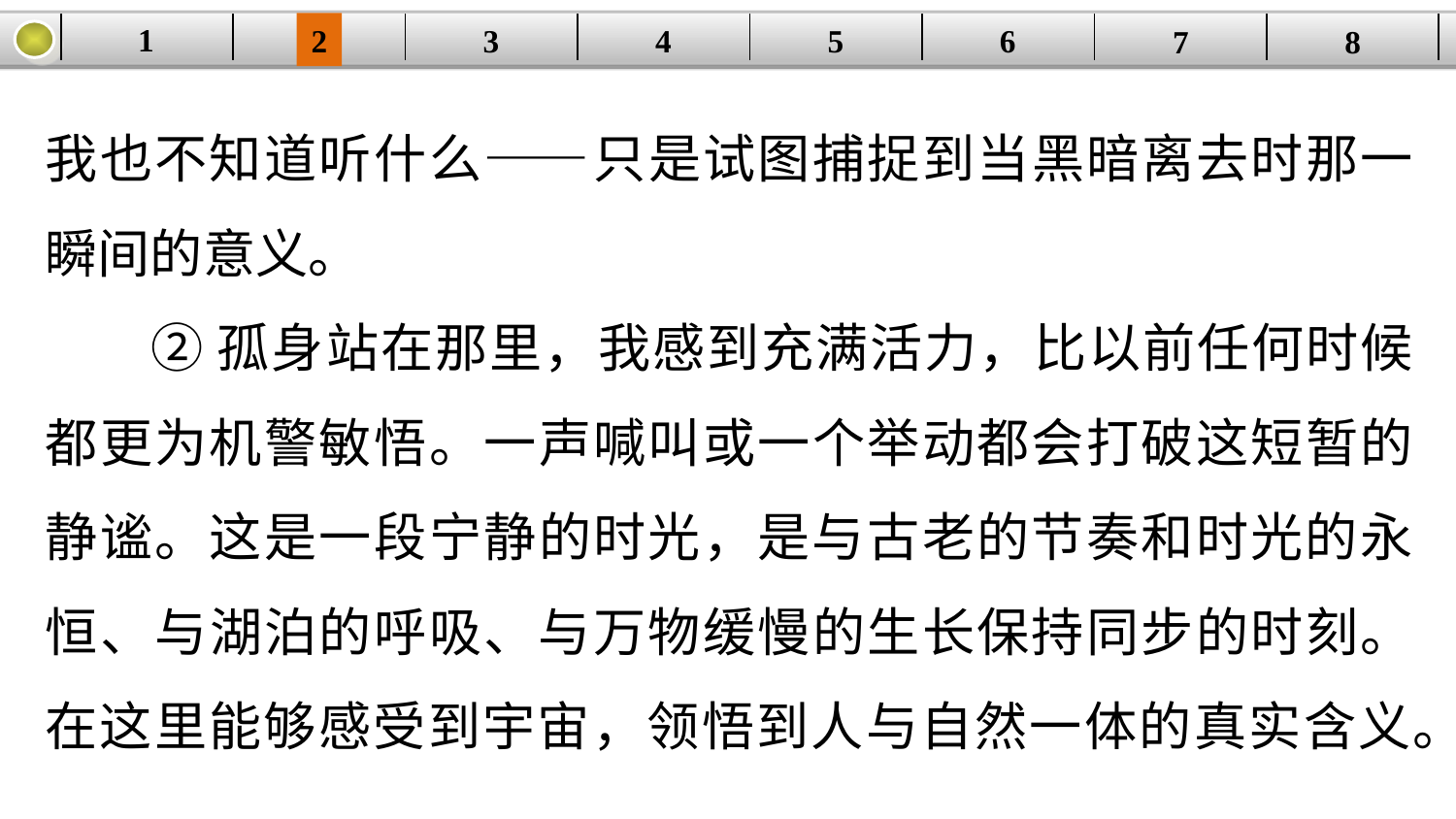

1
2
3
4
|  |  |  |  |  |  |  |  |
| --- | --- | --- | --- | --- | --- | --- | --- |
5
6
7
8

我也不知道听什么——只是试图捕捉到当黑暗离去时那一瞬间的意义。
②孤身站在那里，我感到充满活力，比以前任何时候都更为机警敏悟。一声喊叫或一个举动都会打破这短暂的静谧。这是一段宁静的时光，是与古老的节奏和时光的永恒、与湖泊的呼吸、与万物缓慢的生长保持同步的时刻。在这里能够感受到宇宙，领悟到人与自然一体的真实含义。